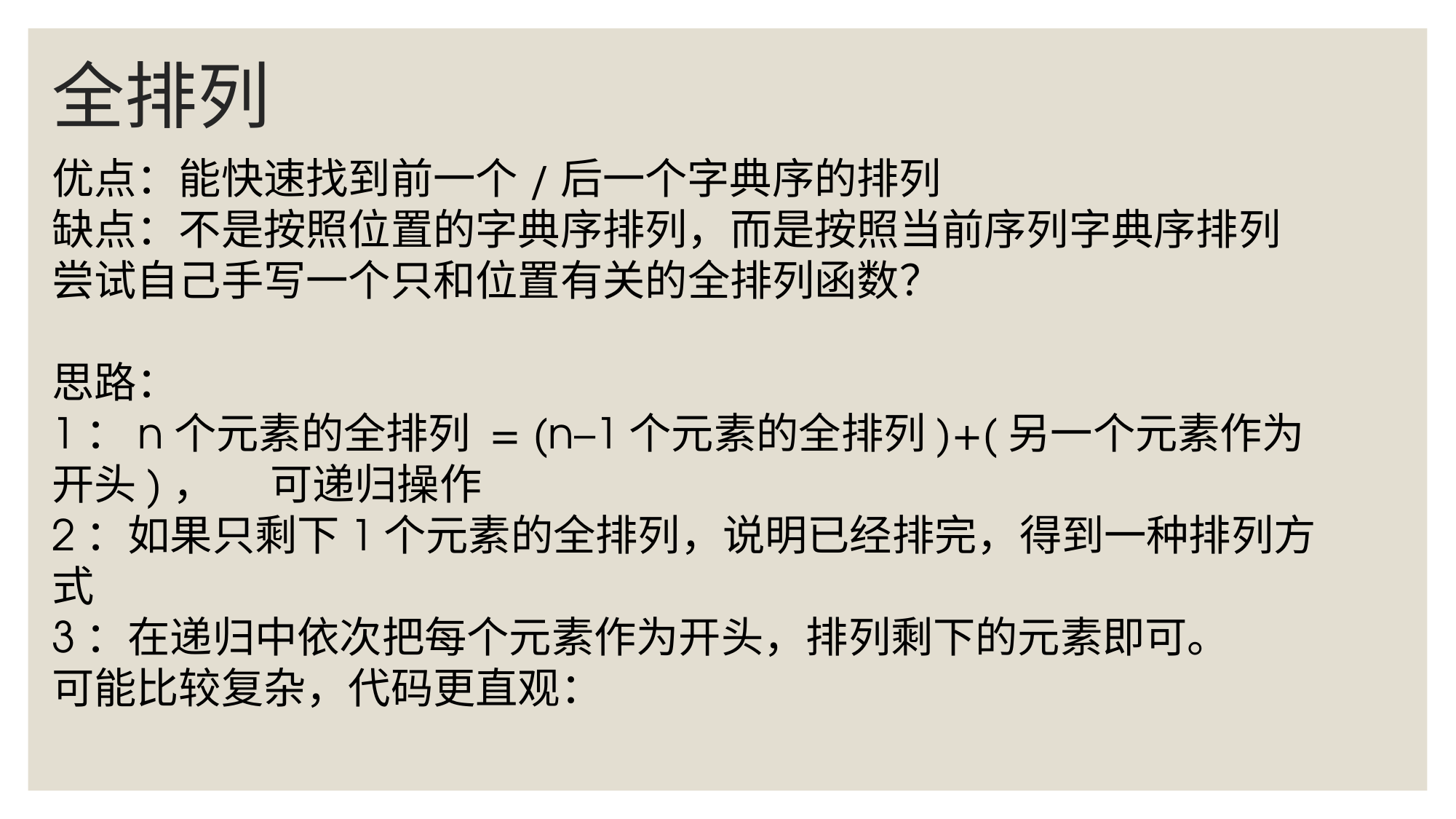

# 全排列
优点：能快速找到前一个/后一个字典序的排列
缺点：不是按照位置的字典序排列，而是按照当前序列字典序排列
尝试自己手写一个只和位置有关的全排列函数？

思路：
1：n个元素的全排列 = (n–1个元素的全排列)+(另一个元素作为开头)，	可递归操作
2：如果只剩下1个元素的全排列，说明已经排完，得到一种排列方式
3：在递归中依次把每个元素作为开头，排列剩下的元素即可。
可能比较复杂，代码更直观：